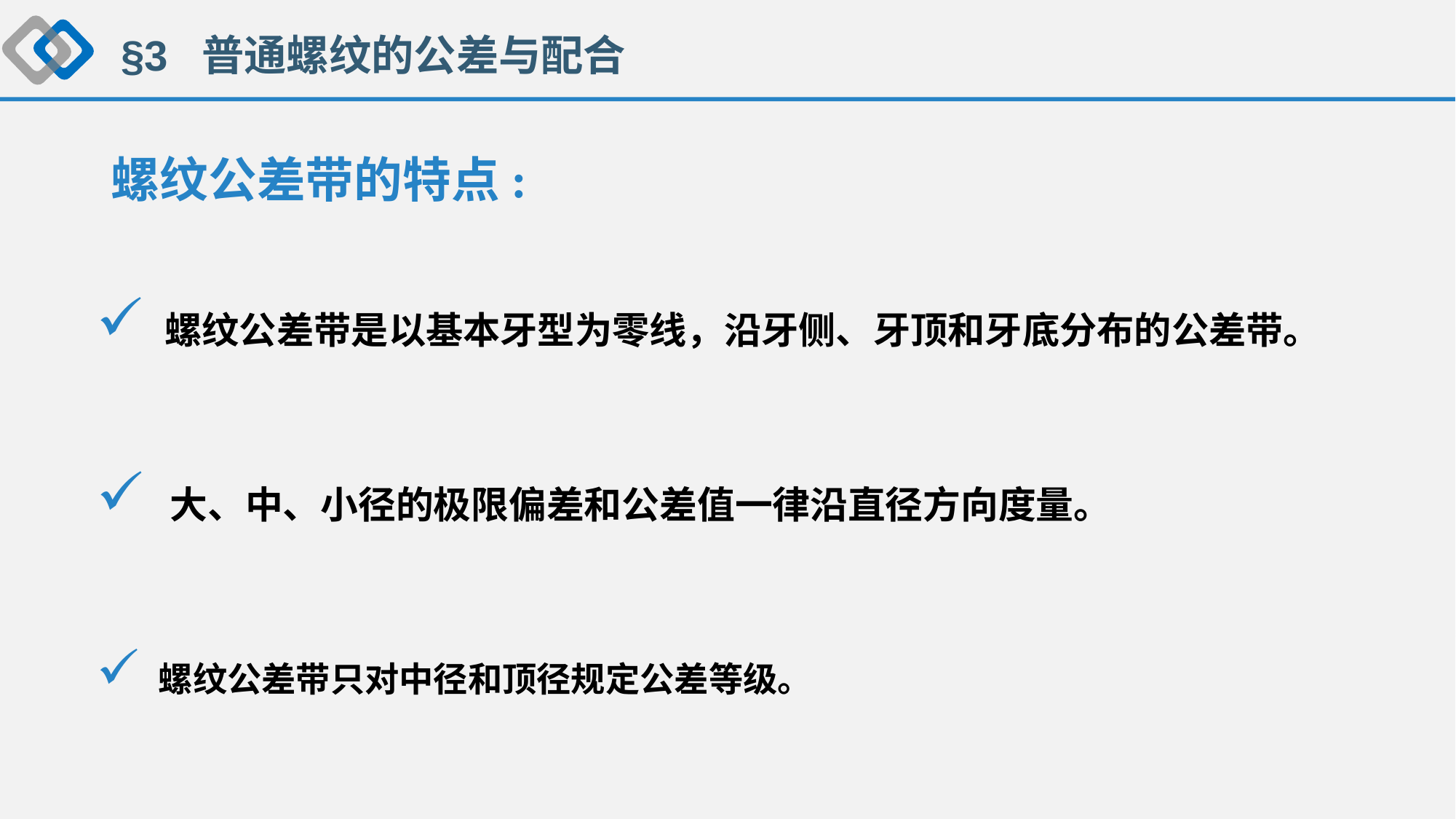

§3  普通螺纹的公差与配合
螺纹公差带的特点:
 螺纹公差带是以基本牙型为零线，沿牙侧、牙顶和牙底分布的公差带。

  大、中、小径的极限偏差和公差值一律沿直径方向度量。
 螺纹公差带只对中径和顶径规定公差等级。